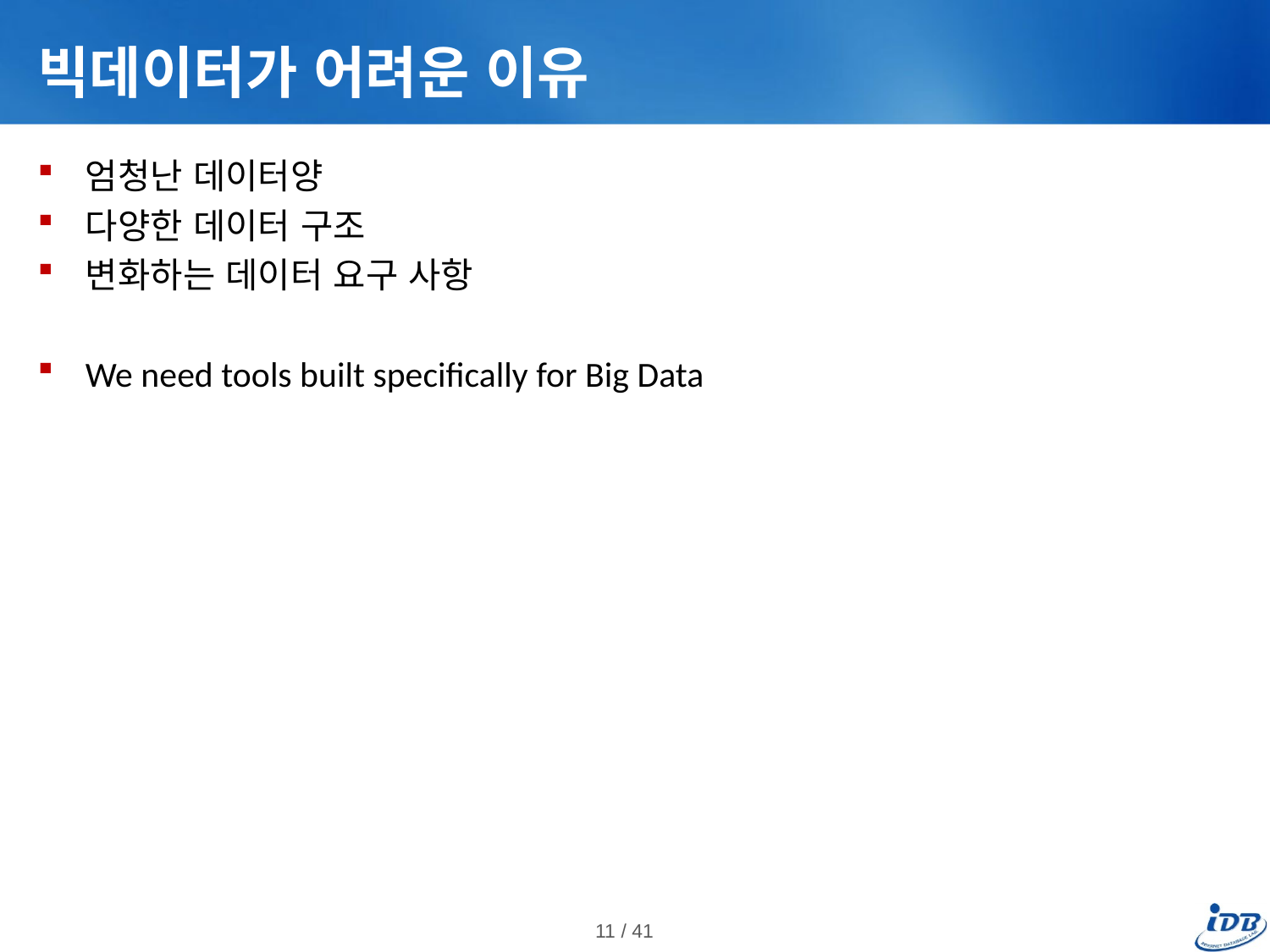

# 빅데이터가 어려운 이유
엄청난 데이터양
다양한 데이터 구조
변화하는 데이터 요구 사항

We need tools built specifically for Big Data